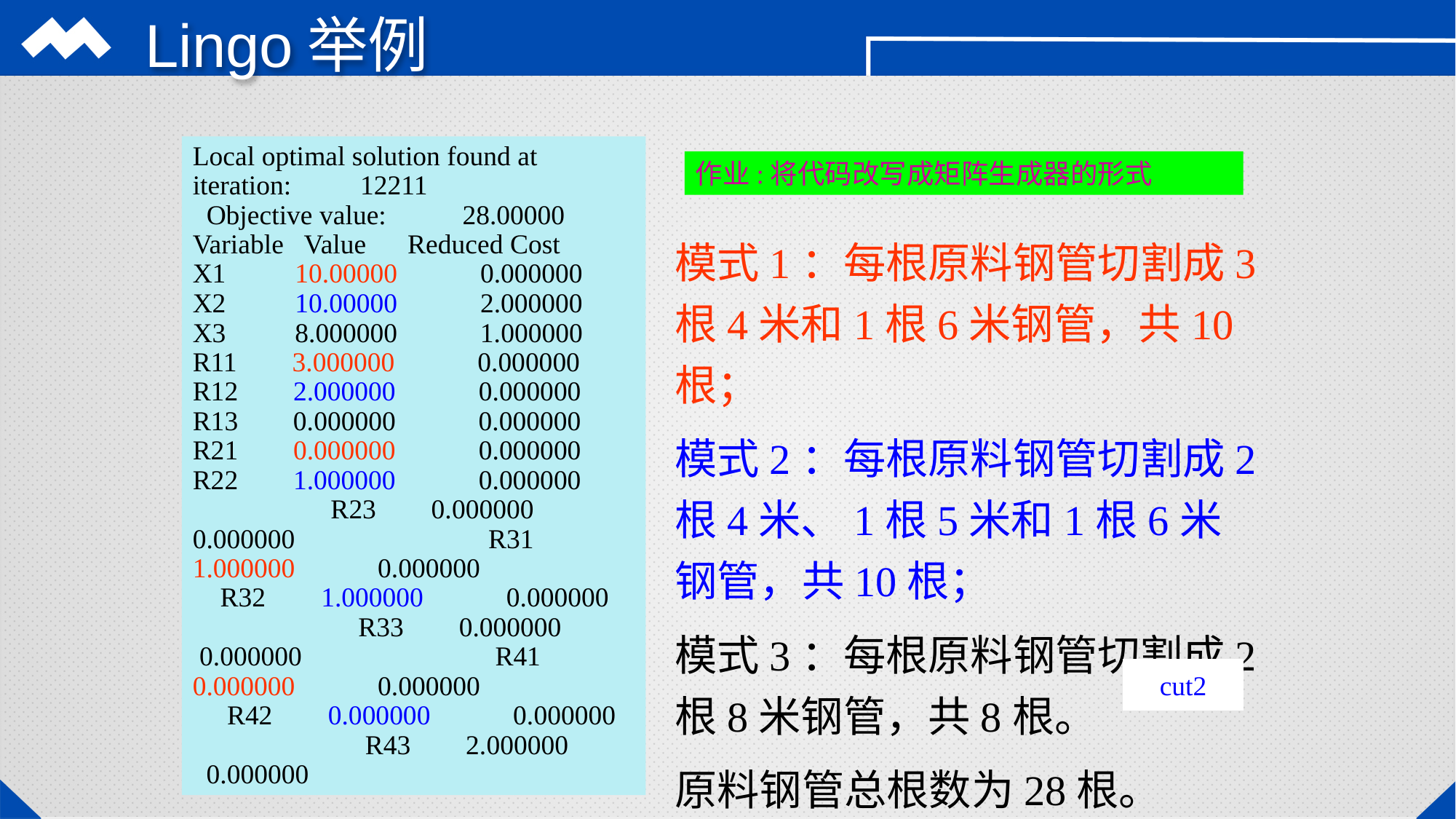

Lingo举例
Local optimal solution found at iteration:          12211
  Objective value:           28.00000
Variable   Value      Reduced Cost
X1          10.00000            0.000000
X2          10.00000            2.000000
X3          8.000000            1.000000
R11        3.000000            0.000000
R12        2.000000            0.000000
R13        0.000000            0.000000
R21        0.000000            0.000000
R22        1.000000            0.000000                            R23        0.000000            0.000000                            R31        1.000000            0.000000                           R32        1.000000            0.000000                            R33        0.000000            0.000000                            R41        0.000000            0.000000                            R42        0.000000            0.000000                            R43        2.000000            0.000000
作业:将代码改写成矩阵生成器的形式
模式1：每根原料钢管切割成3根4米和1根6米钢管，共10根；
模式2：每根原料钢管切割成2根4米、1根5米和1根6米钢管，共10根；
模式3：每根原料钢管切割成2根8米钢管，共8根。
原料钢管总根数为28根。
cut2